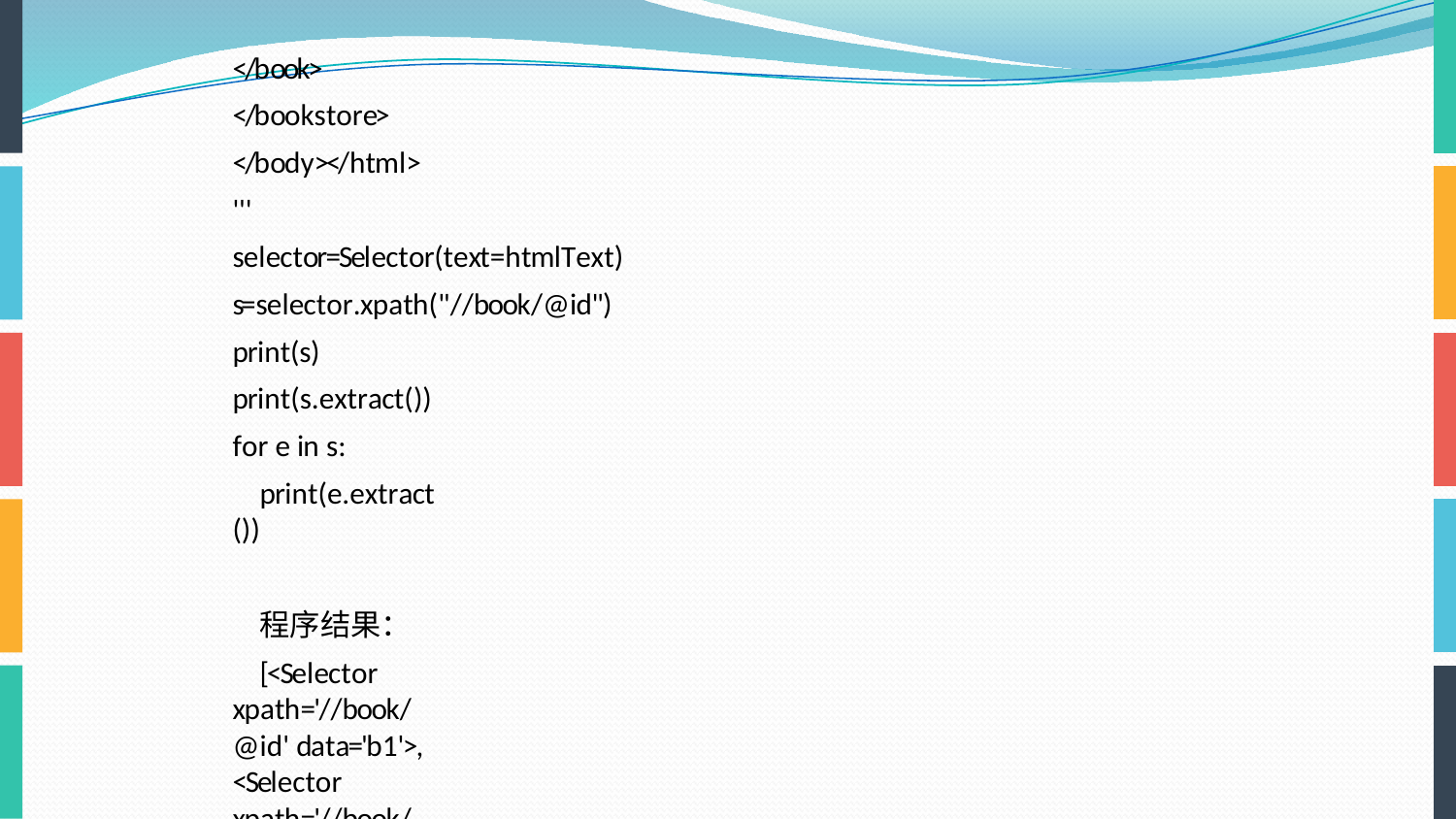

</book>
</bookstore>
</body></html> '''
selector=Selector(text=htmlText) s=selector.xpath("//book/@id") print(s)
print(s.extract()) for e in s:
print(e.extract())

程序结果：
[<Selector xpath='//book/@id' data='b1'>, <Selector xpath='//book/@id' data='b2'>]
['b1', 'b2']
b1 b2